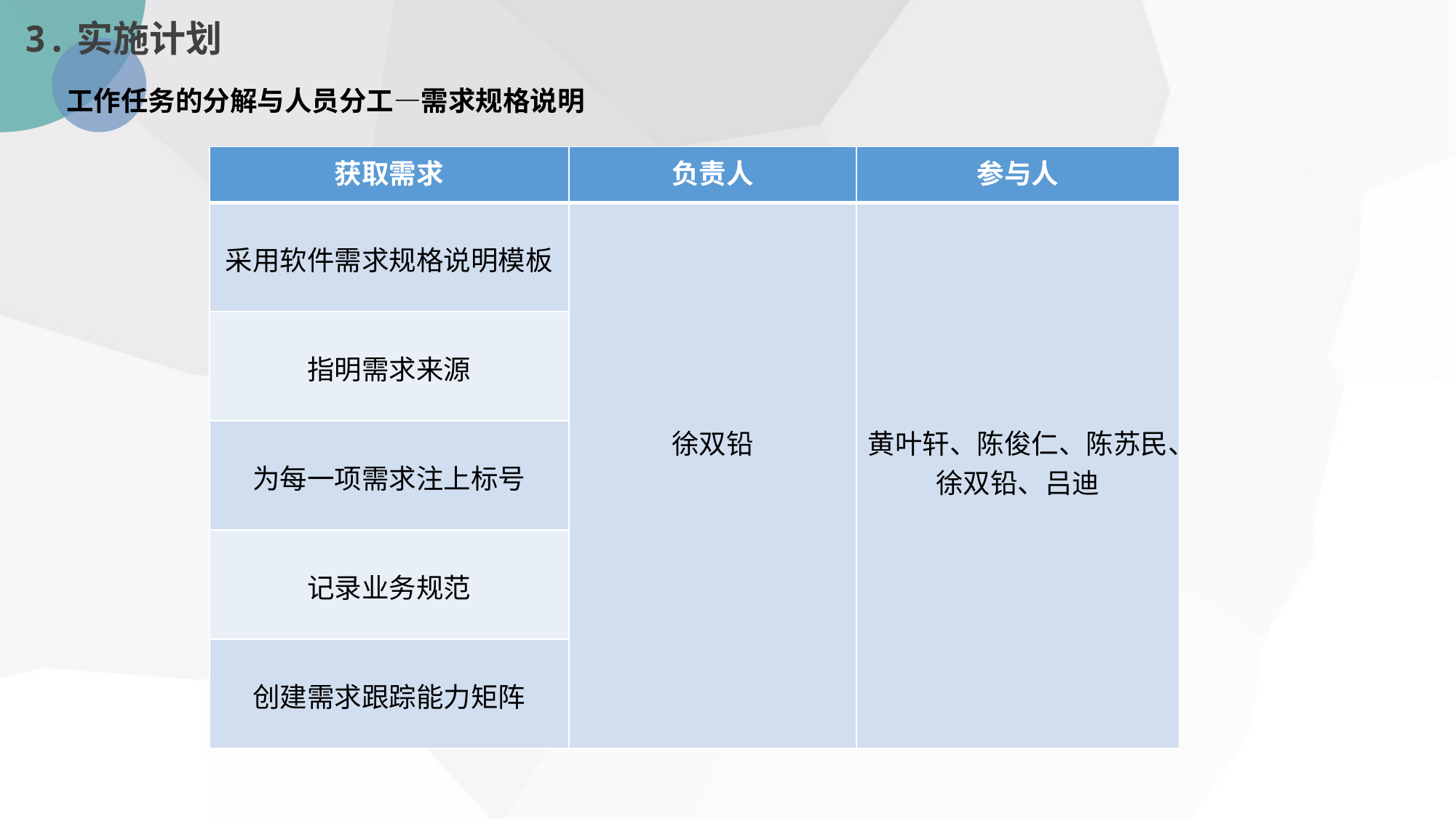

3.实施计划

工作任务的分解与人员分工—需求规格说明
| 获取需求 | 负责人 | 参与人 |
| --- | --- | --- |
| 采用软件需求规格说明模板 | 徐双铅 | 黄叶轩、陈俊仁、陈苏民、徐双铅、吕迪 |
| 指明需求来源 |  |  |
| 为每一项需求注上标号 |  |  |
| 记录业务规范 |  |  |
| 创建需求跟踪能力矩阵 |  |  |